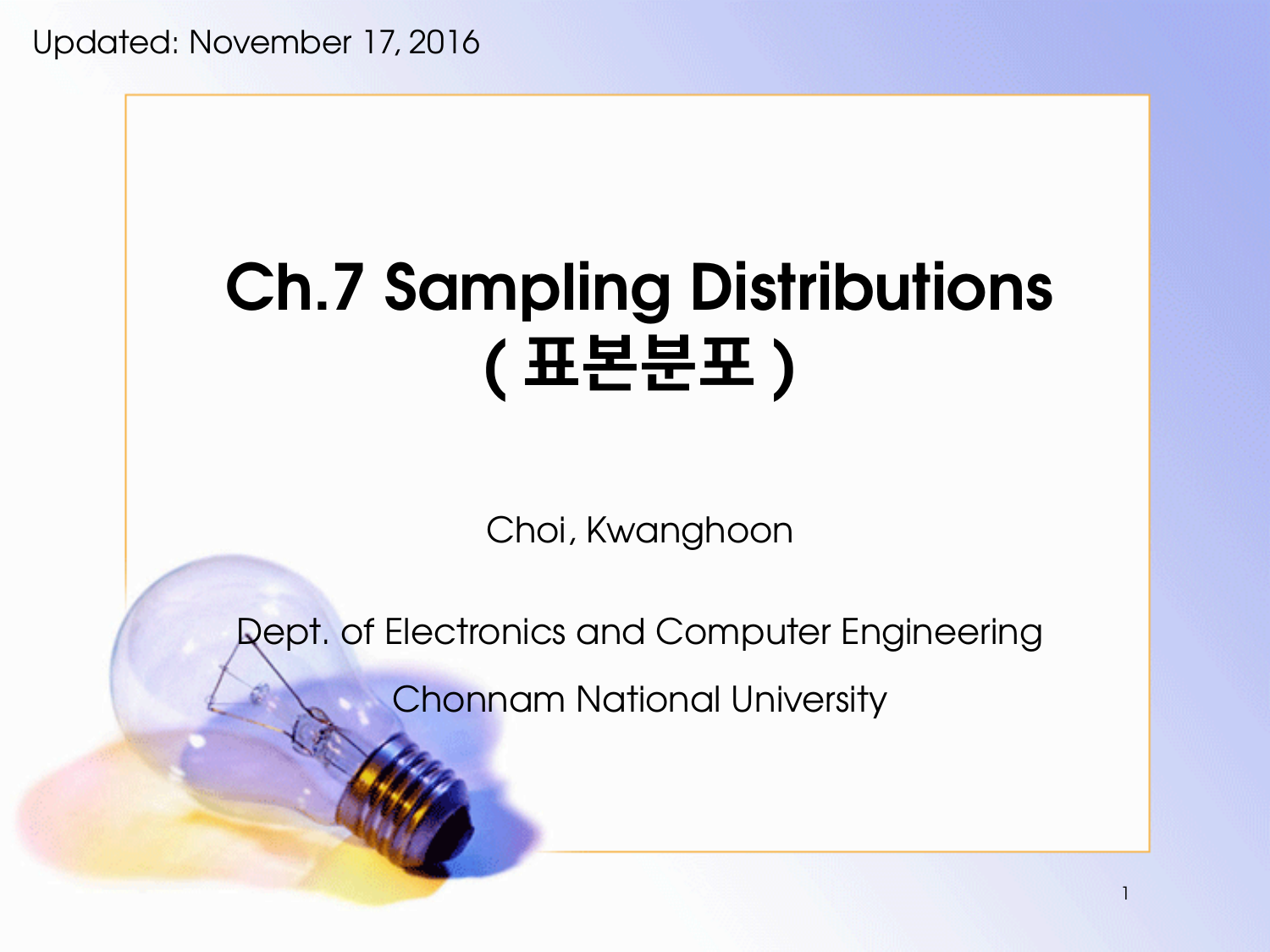

Updated: November 17, 2016
# Ch.7 Sampling Distributions (표본분포)
Choi, Kwanghoon

Dept. of Electronics and Computer Engineering

Chonnam National University
1